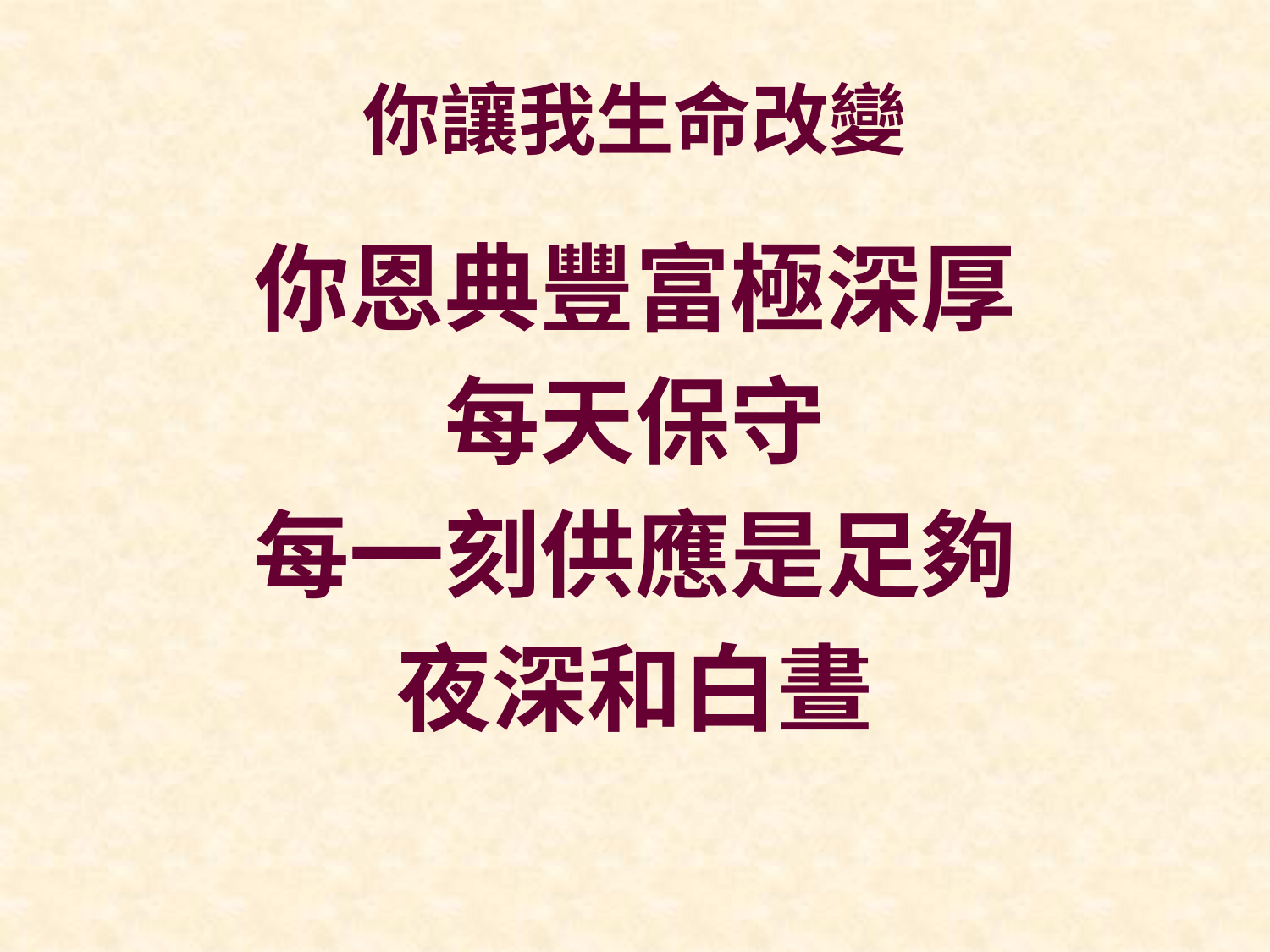

# 你讓我生命改變
你恩典豐富極深厚
每天保守
每一刻供應是足夠
夜深和白晝